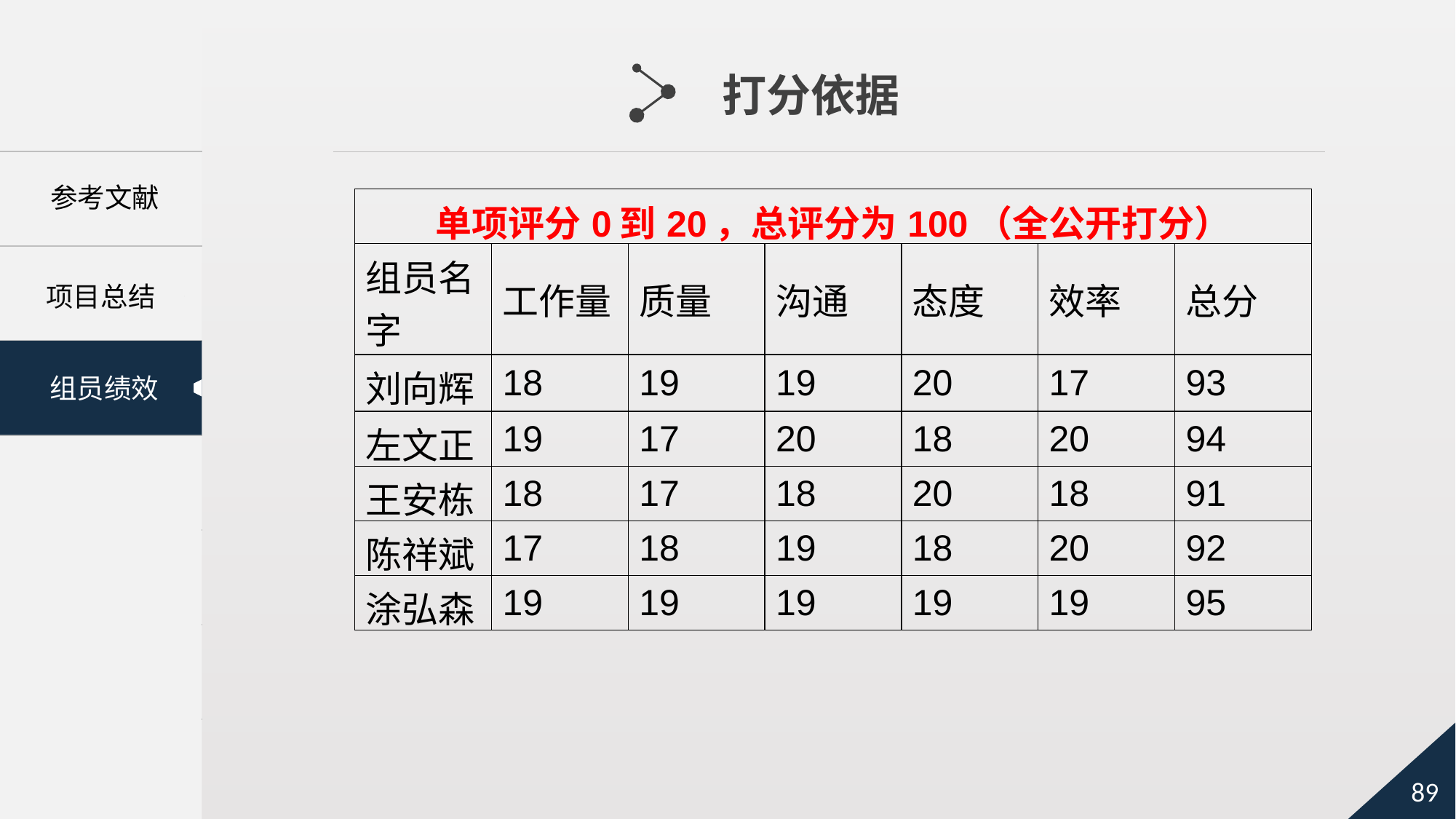

打分依据
     参考文献
| 单项评分0到20，总评分为100（全公开打分） |  |  |  |  |  |  |
| --- | --- | --- | --- | --- | --- | --- |
| 组员名字 | 工作量 | 质量 | 沟通 | 态度 | 效率 | 总分 |
| 刘向辉 | 18 | 19 | 19 | 20 | 17 | 93 |
| 左文正 | 19 | 17 | 20 | 18 | 20 | 94 |
| 王安栋 | 18 | 17 | 18 | 20 | 18 | 91 |
| 陈祥斌 | 17 | 18 | 19 | 18 | 20 | 92 |
| 涂弘森 | 19 | 19 | 19 | 19 | 19 | 95 |
　 项目总结
组员绩效

　ＯＢＳ图